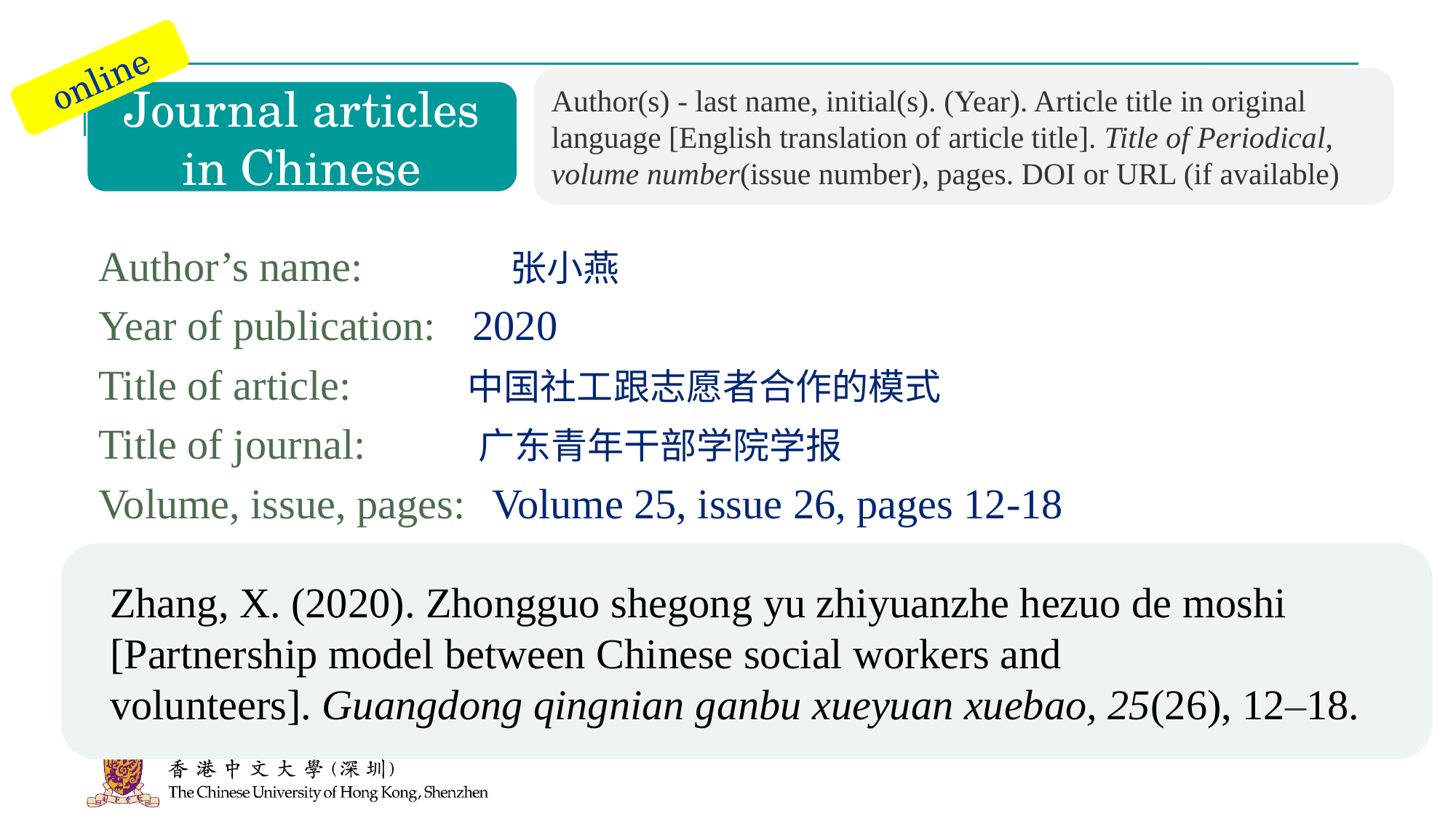

online

Author(s) - last name, initial(s). (Year). Article title in original language [English translation of article title]. Title of Periodical, volume number(issue number), pages. DOI or URL (if available)

Journal articles in Chinese
Author’s name:             张小燕
Year of publication:    2020
Title of article:	   中国社工跟志愿者合作的模式
Title of journal:	    广东青年干部学院学报
Volume, issue, pages:   Volume 25, issue 26, pages 12-18
Zhang, X. (2020). Zhongguo shegong yu zhiyuanzhe hezuo de moshi [Partnership model between Chinese social workers and volunteers]. Guangdong qingnian ganbu xueyuan xuebao, 25(26), 12–18.